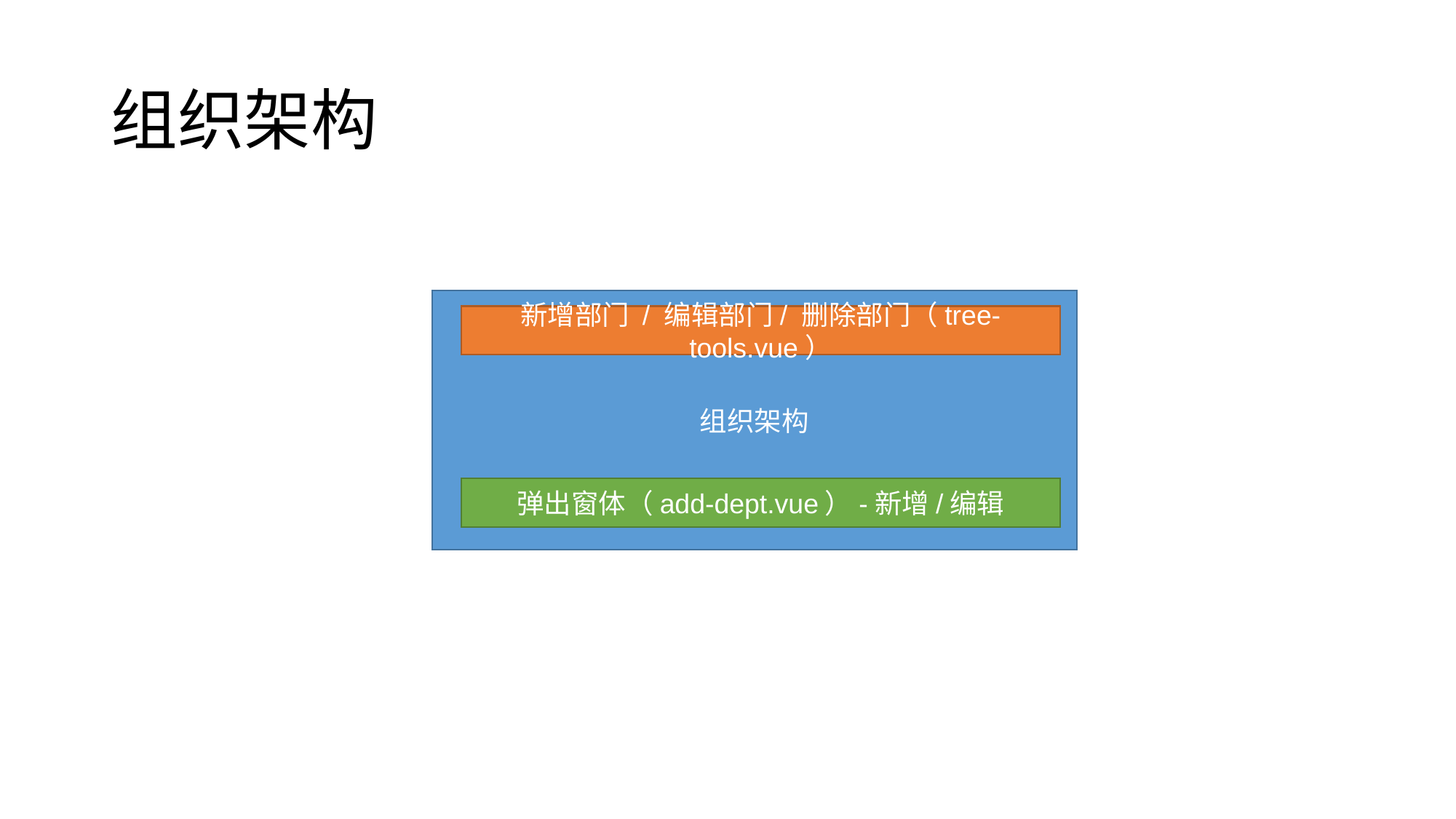

# 组织架构
组织架构
新增部门 / 编辑部门/ 删除部门（tree-tools.vue）
弹出窗体（add-dept.vue）-新增/编辑